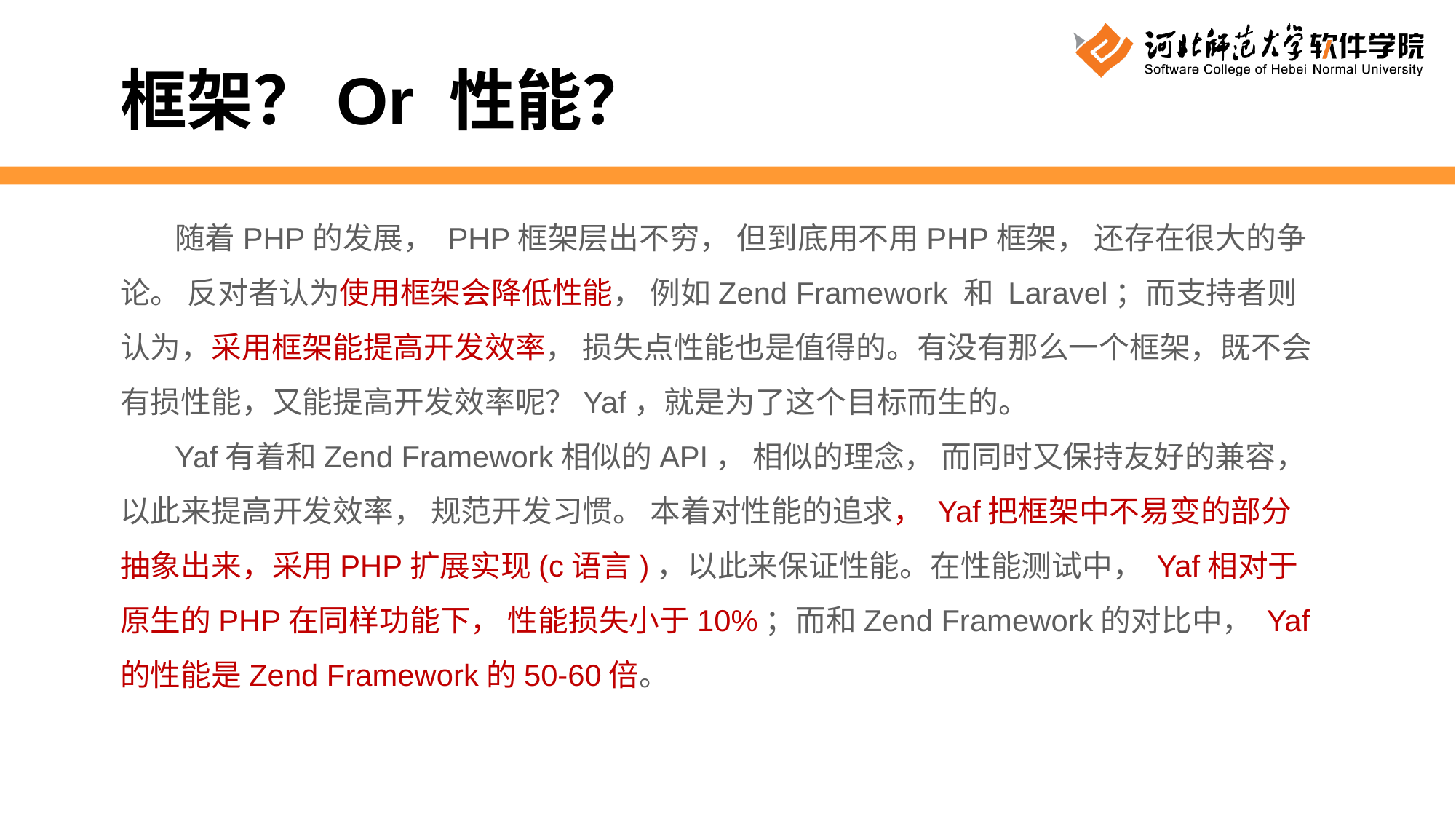

框架？Or 性能？
随着PHP的发展， PHP框架层出不穷， 但到底用不用PHP框架， 还存在很大的争论。 反对者认为使用框架会降低性能， 例如Zend Framework 和 Laravel；而支持者则认为，采用框架能提高开发效率， 损失点性能也是值得的。有没有那么一个框架，既不会有损性能，又能提高开发效率呢？Yaf，就是为了这个目标而生的。
Yaf有着和Zend Framework相似的API， 相似的理念， 而同时又保持友好的兼容， 以此来提高开发效率， 规范开发习惯。 本着对性能的追求， Yaf把框架中不易变的部分抽象出来，采用PHP扩展实现(c语言)，以此来保证性能。在性能测试中， Yaf相对于原生的PHP在同样功能下， 性能损失小于10%；而和Zend Framework的对比中， Yaf的性能是Zend Framework的50-60倍。